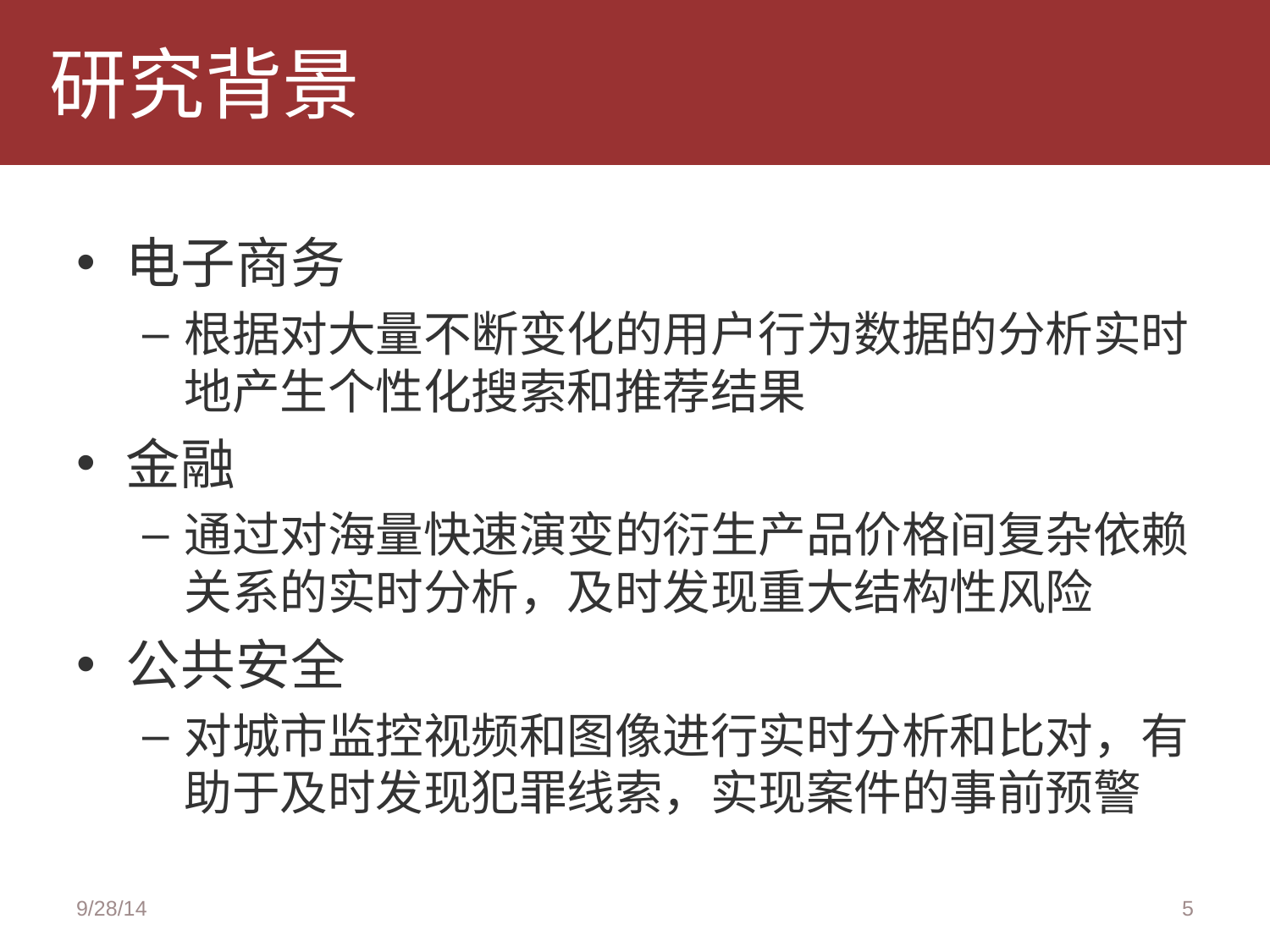

# 研究背景
电子商务
根据对大量不断变化的用户行为数据的分析实时地产生个性化搜索和推荐结果
金融
通过对海量快速演变的衍生产品价格间复杂依赖关系的实时分析，及时发现重大结构性风险
公共安全
对城市监控视频和图像进行实时分析和比对，有助于及时发现犯罪线索，实现案件的事前预警
9/28/14
5